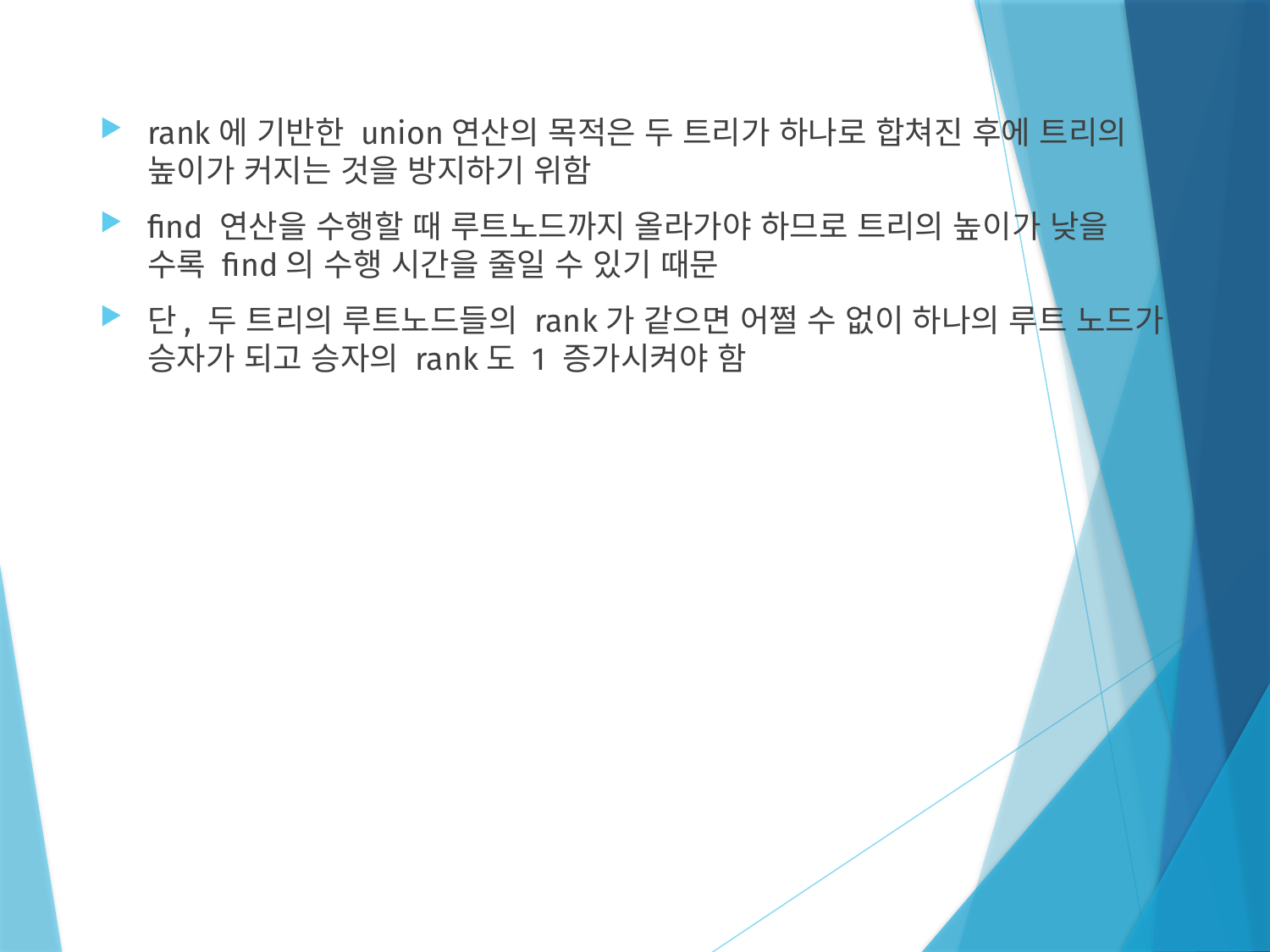

rank에 기반한 union연산의 목적은 두 트리가 하나로 합쳐진 후에 트리의 높이가 커지는 것을 방지하기 위함
find 연산을 수행할 때 루트노드까지 올라가야 하므로 트리의 높이가 낮을 수록 find의 수행 시간을 줄일 수 있기 때문
단, 두 트리의 루트노드들의 rank가 같으면 어쩔 수 없이 하나의 루트 노드가 승자가 되고 승자의 rank도 1 증가시켜야 함